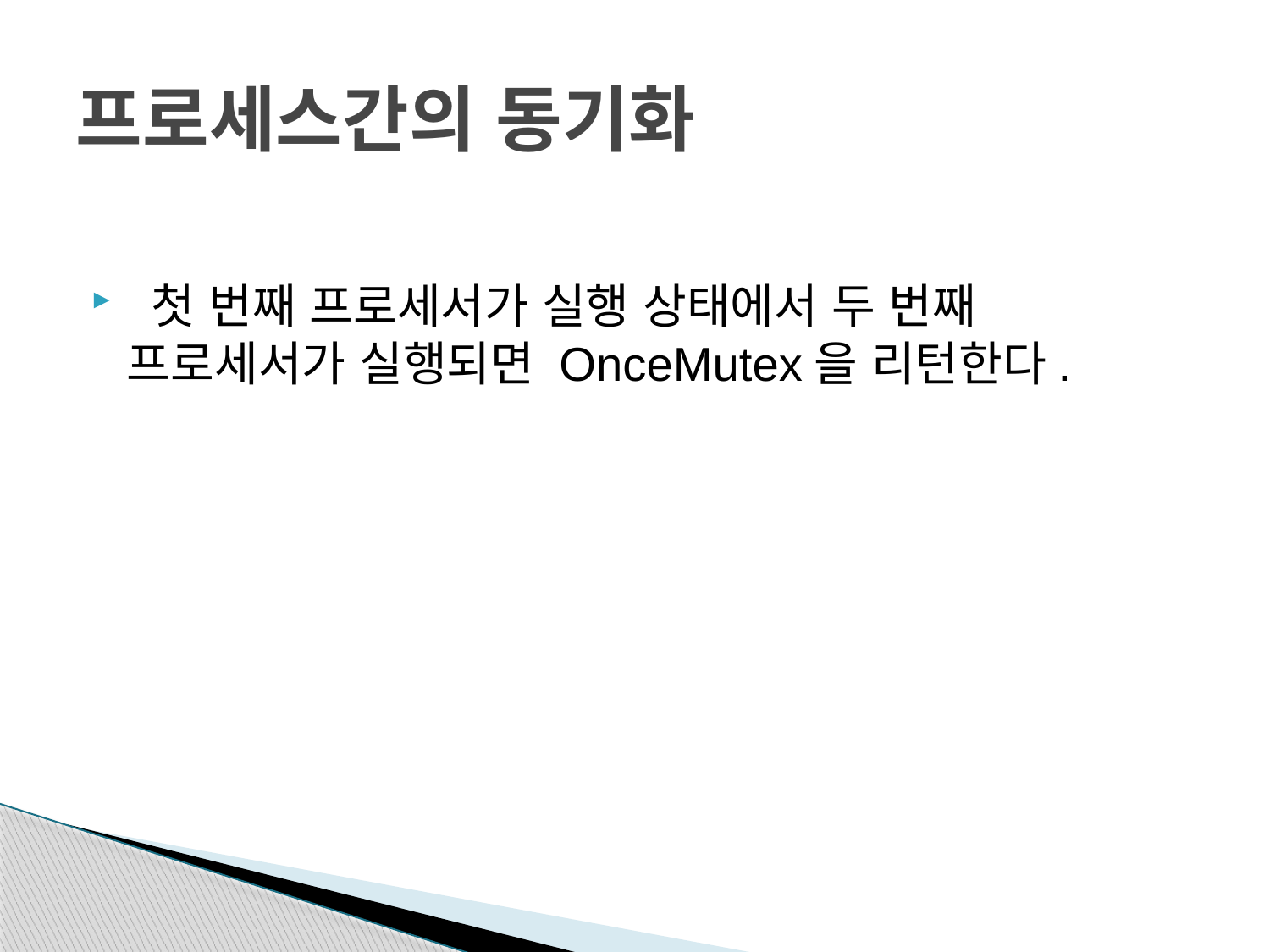

# 프로세스간의 동기화

 첫 번째 프로세서가 실행 상태에서 두 번째 프로세서가 실행되면 OnceMutex을 리턴한다.